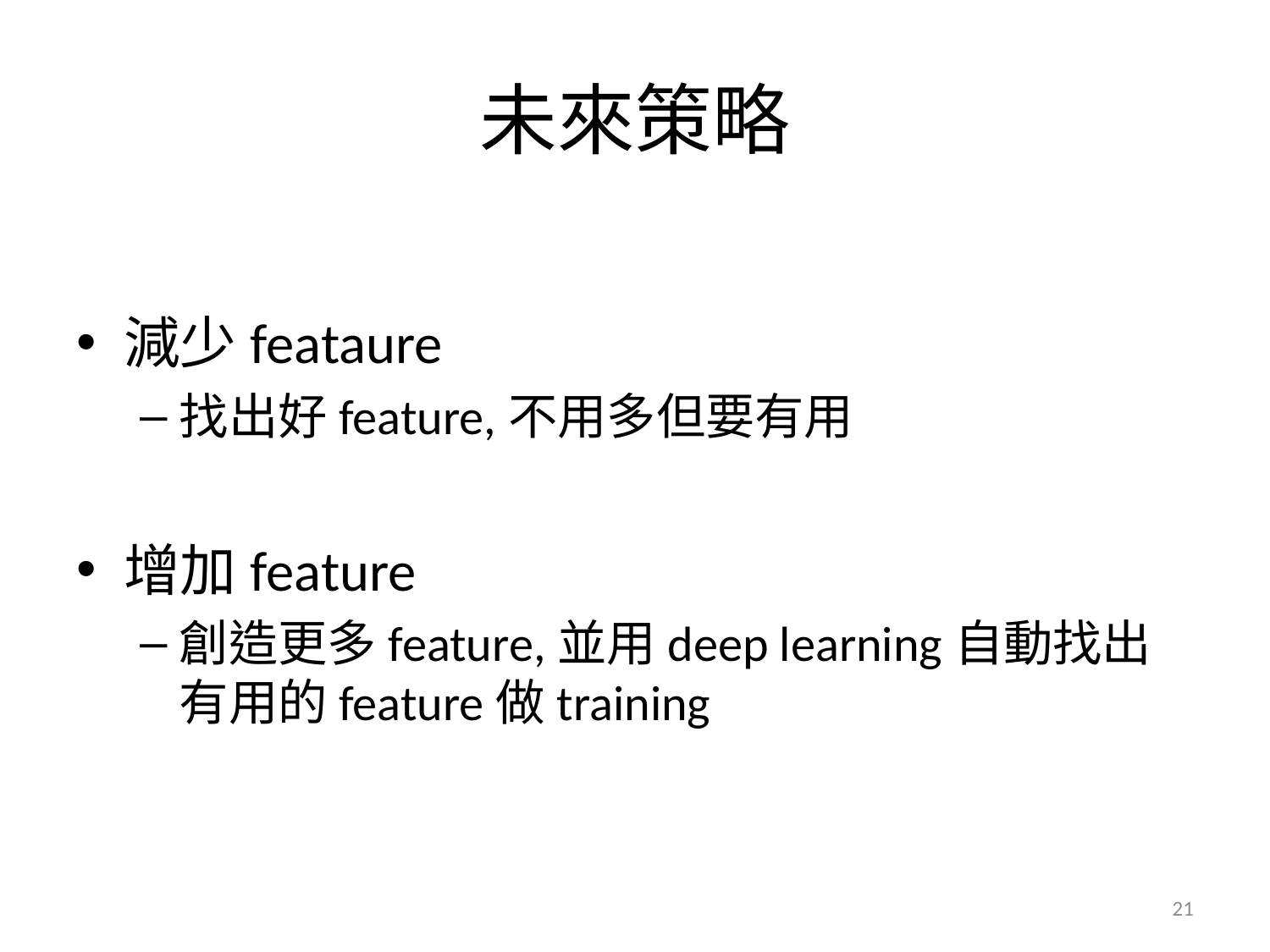

# 未來策略

減少feataure
找出好feature,不用多但要有用

增加feature
創造更多feature,並用deep learning自動找出有用的feature做training

21